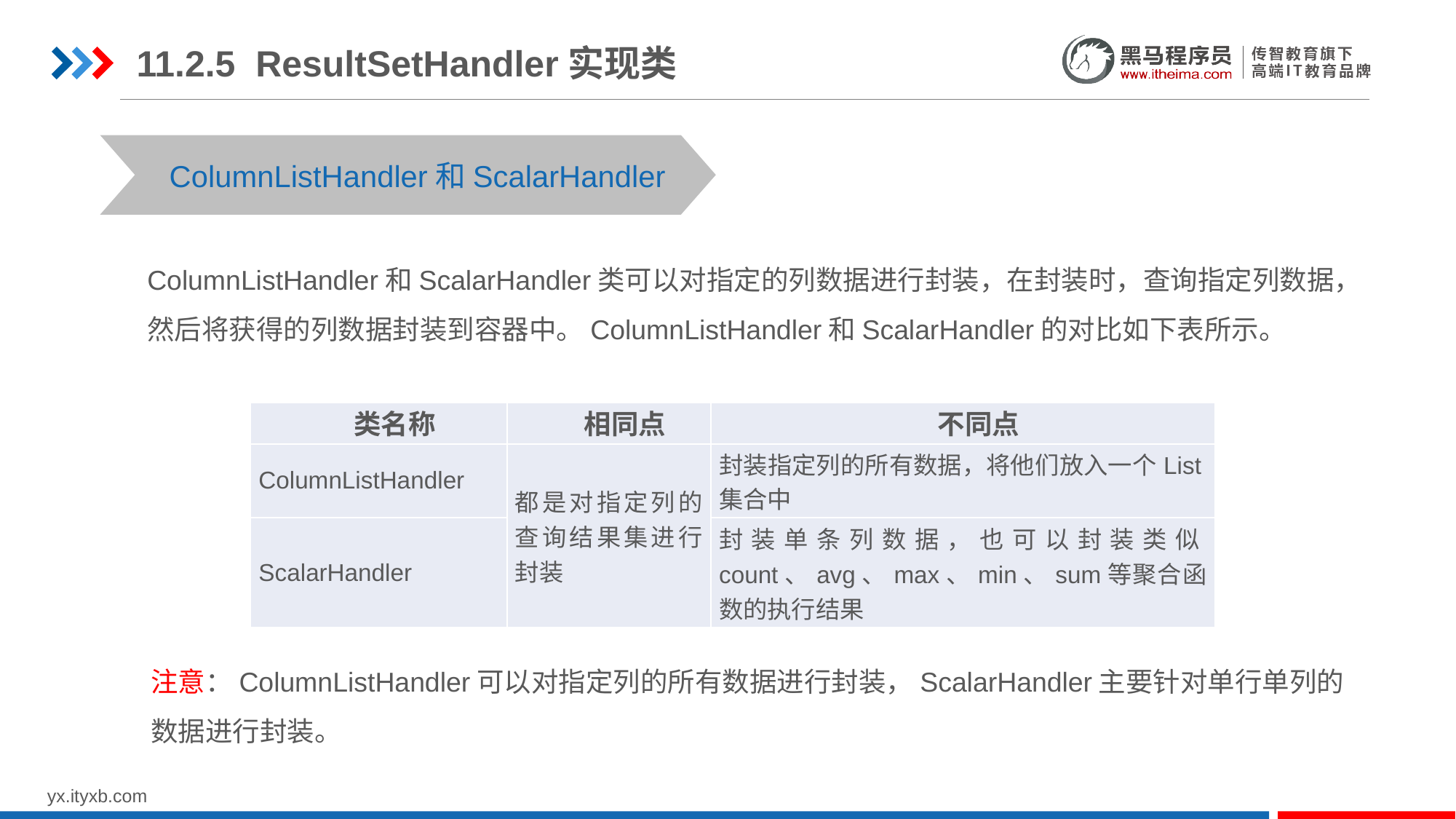

11.2.5  ResultSetHandler实现类

STEP  01
STEP  03
ColumnListHandler和ScalarHandler
ColumnListHandler和ScalarHandler类可以对指定的列数据进行封装，在封装时，查询指定列数据，然后将获得的列数据封装到容器中。ColumnListHandler和ScalarHandler的对比如下表所示。
| 类名称 | 相同点 | 不同点 |
| --- | --- | --- |
| ColumnListHandler | 都是对指定列的查询结果集进行封装 | 封装指定列的所有数据，将他们放入一个List集合中 |
| ScalarHandler |  | 封装单条列数据，也可以封装类似count、avg、max、min、sum等聚合函数的执行结果 |
注意：ColumnListHandler可以对指定列的所有数据进行封装，ScalarHandler主要针对单行单列的数据进行封装。